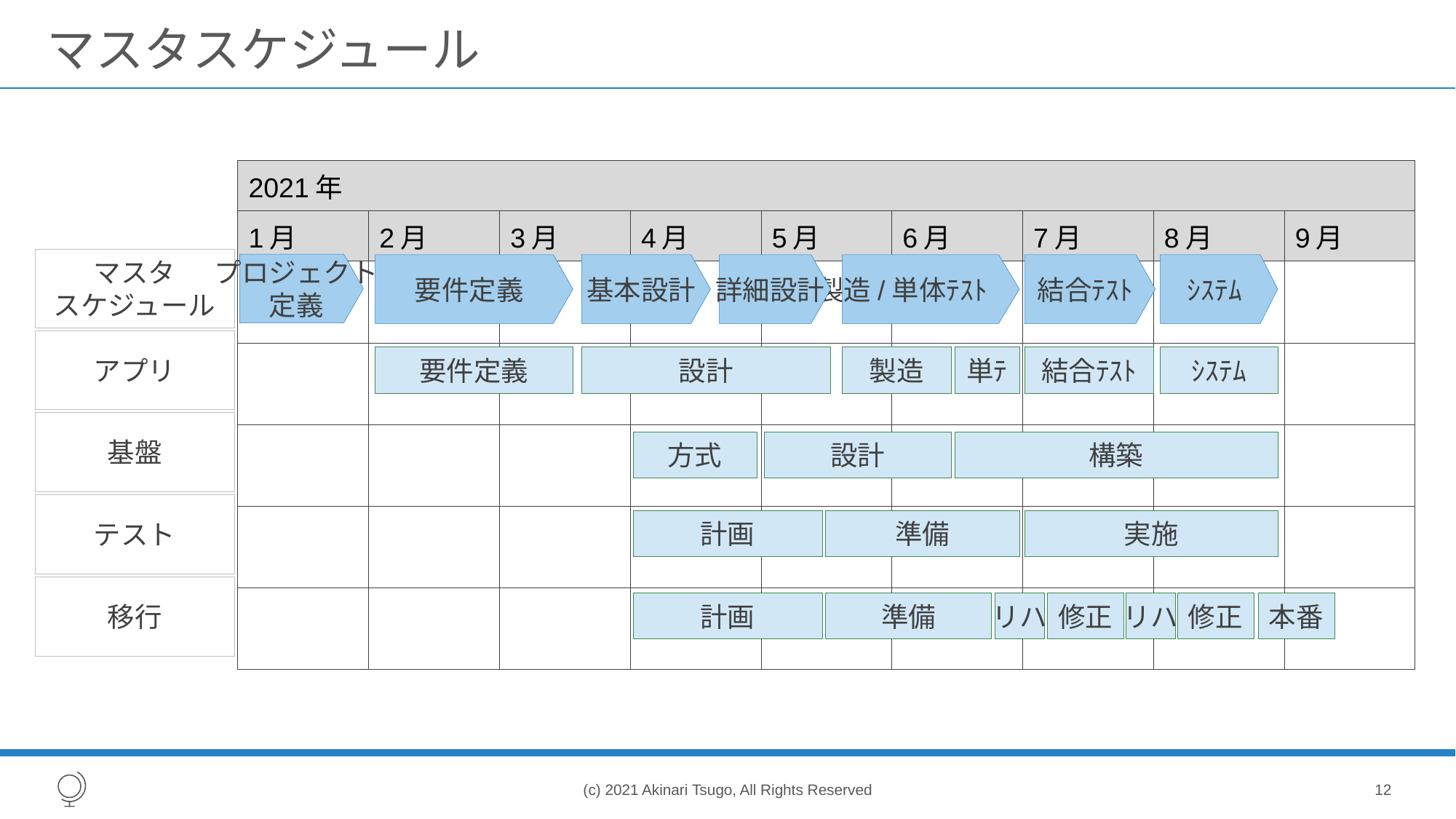

# マスタスケジュール
| 2021年 |  |  |  |  |  |  |  |  |
| --- | --- | --- | --- | --- | --- | --- | --- | --- |
| 1月 | 2月 | 3月 | 4月 | 5月 | 6月 | 7月 | 8月 | 9月 |
|  |  |  |  |  |  |  |  |  |
|  |  |  |  |  |  |  |  |  |
|  |  |  |  |  |  |  |  |  |
|  |  |  |  |  |  |  |  |  |
|  |  |  |  |  |  |  |  |  |
マスタ
スケジュール
プロジェクト
定義
要件定義
基本設計
詳細設計
製造/単体ﾃｽﾄ
結合ﾃｽﾄ
ｼｽﾃﾑ
アプリ
要件定義
設計
製造
単ﾃ
結合ﾃｽﾄ
ｼｽﾃﾑ
基盤
方式
設計
構築
テスト
計画
準備
実施
移行
計画
準備
リハ
修正
リハ
修正
本番